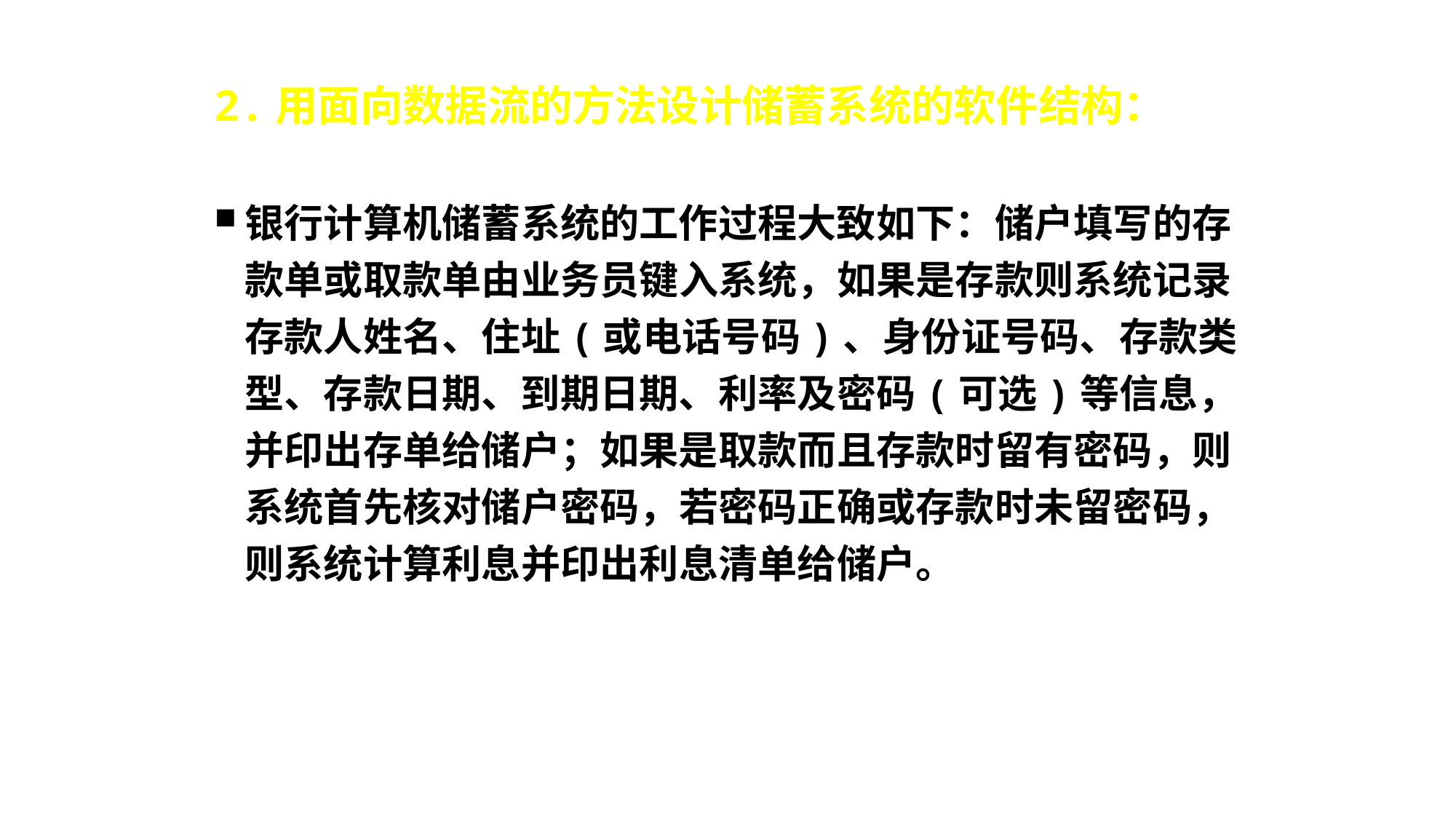

作业及解答（第3章）
2.用面向数据流的方法设计储蓄系统的软件结构：

银行计算机储蓄系统的工作过程大致如下：储户填写的存款单或取款单由业务员键入系统，如果是存款则系统记录存款人姓名、住址(或电话号码)、身份证号码、存款类型、存款日期、到期日期、利率及密码(可选)等信息，并印出存单给储户；如果是取款而且存款时留有密码，则系统首先核对储户密码，若密码正确或存款时未留密码，则系统计算利息并印出利息清单给储户。